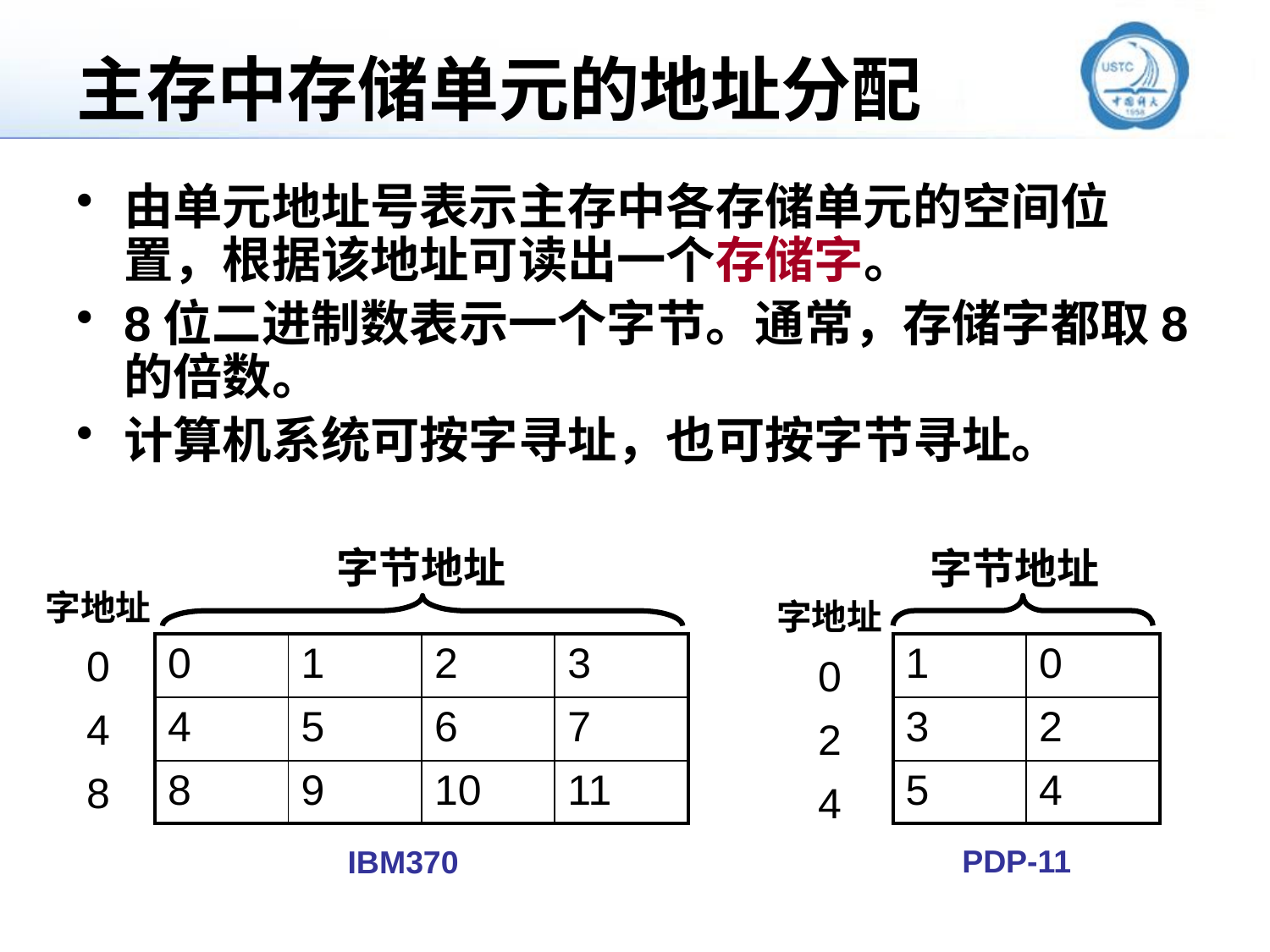

# 主存中存储单元的地址分配
由单元地址号表示主存中各存储单元的空间位置，根据该地址可读出一个存储字。
8位二进制数表示一个字节。通常，存储字都取8的倍数。
计算机系统可按字寻址，也可按字节寻址。

字节地址
字节地址
| 字地址 |
| --- |
| 0 |
| 4 |
| 8 |
| 字地址 |
| --- |
| 0 |
| 2 |
| 4 |
| 0 | 1 | 2 | 3 |
| --- | --- | --- | --- |
| 4 | 5 | 6 | 7 |
| 8 | 9 | 10 | 11 |
| 1 | 0 |
| --- | --- |
| 3 | 2 |
| 5 | 4 |
PDP-11
IBM370